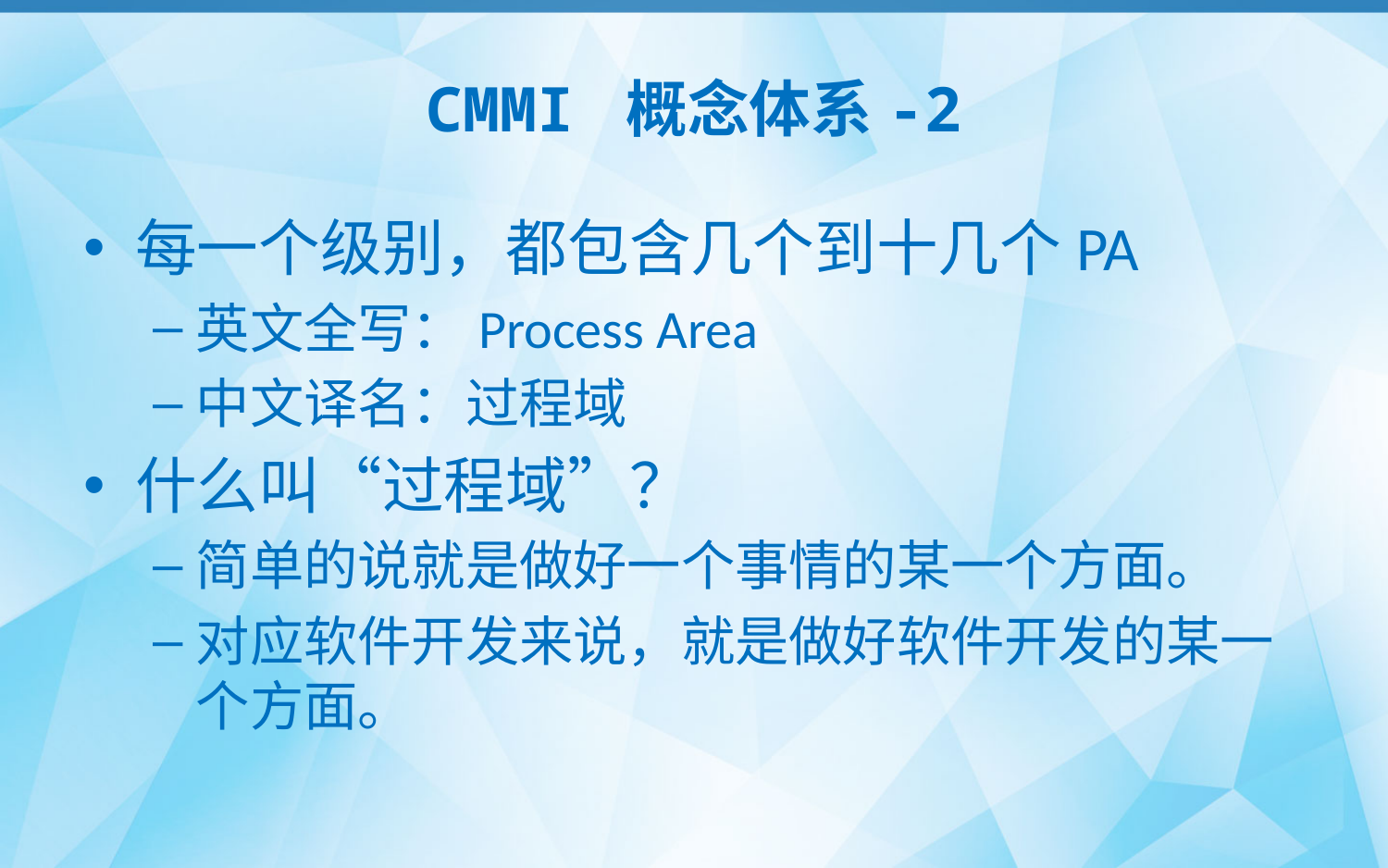

# CMMI 概念体系-2
每一个级别，都包含几个到十几个PA
英文全写：Process Area
中文译名：过程域
什么叫“过程域”？
简单的说就是做好一个事情的某一个方面。
对应软件开发来说，就是做好软件开发的某一个方面。